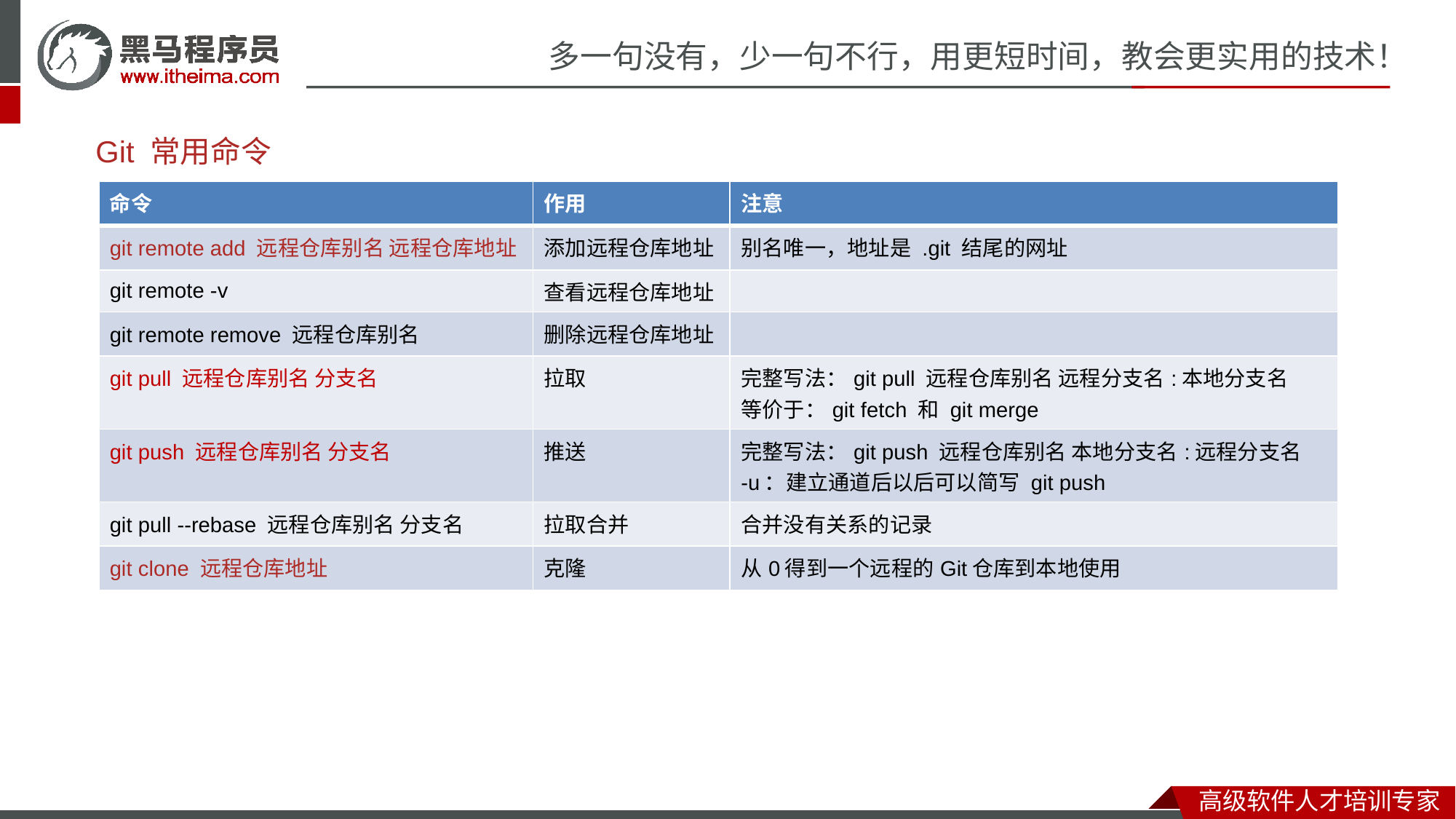

# Git 常用命令
| 命令 | 作用 | 注意 |
| --- | --- | --- |
| git remote add 远程仓库别名 远程仓库地址 | 添加远程仓库地址 | 别名唯一，地址是 .git 结尾的网址 |
| git remote -v | 查看远程仓库地址 |  |
| git remote remove 远程仓库别名 | 删除远程仓库地址 |  |
| git pull 远程仓库别名 分支名 | 拉取 | 完整写法：git pull 远程仓库别名 远程分支名:本地分支名 等价于：git fetch 和 git merge |
| git push 远程仓库别名 分支名 | 推送 | 完整写法：git push 远程仓库别名 本地分支名:远程分支名 -u：建立通道后以后可以简写 git push |
| git pull --rebase 远程仓库别名 分支名 | 拉取合并 | 合并没有关系的记录 |
| git clone 远程仓库地址 | 克隆 | 从0得到一个远程的Git仓库到本地使用 |